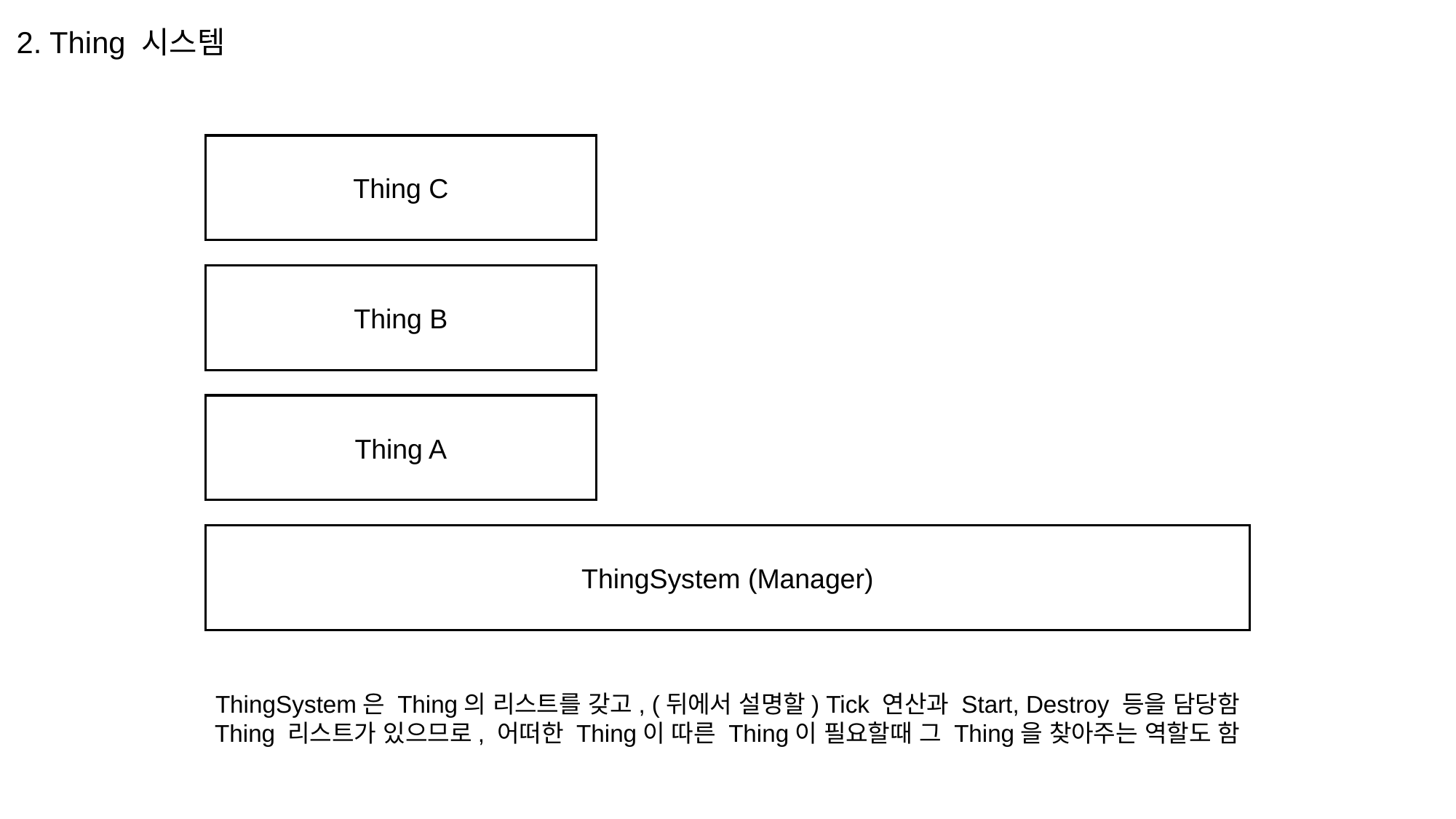

2. Thing 시스템
Thing C
Thing B
Thing A
ThingSystem (Manager)
ThingSystem은 Thing의 리스트를 갖고, (뒤에서 설명할) Tick 연산과 Start, Destroy 등을 담당함
Thing 리스트가 있으므로, 어떠한 Thing이 따른 Thing이 필요할때 그 Thing을 찾아주는 역할도 함